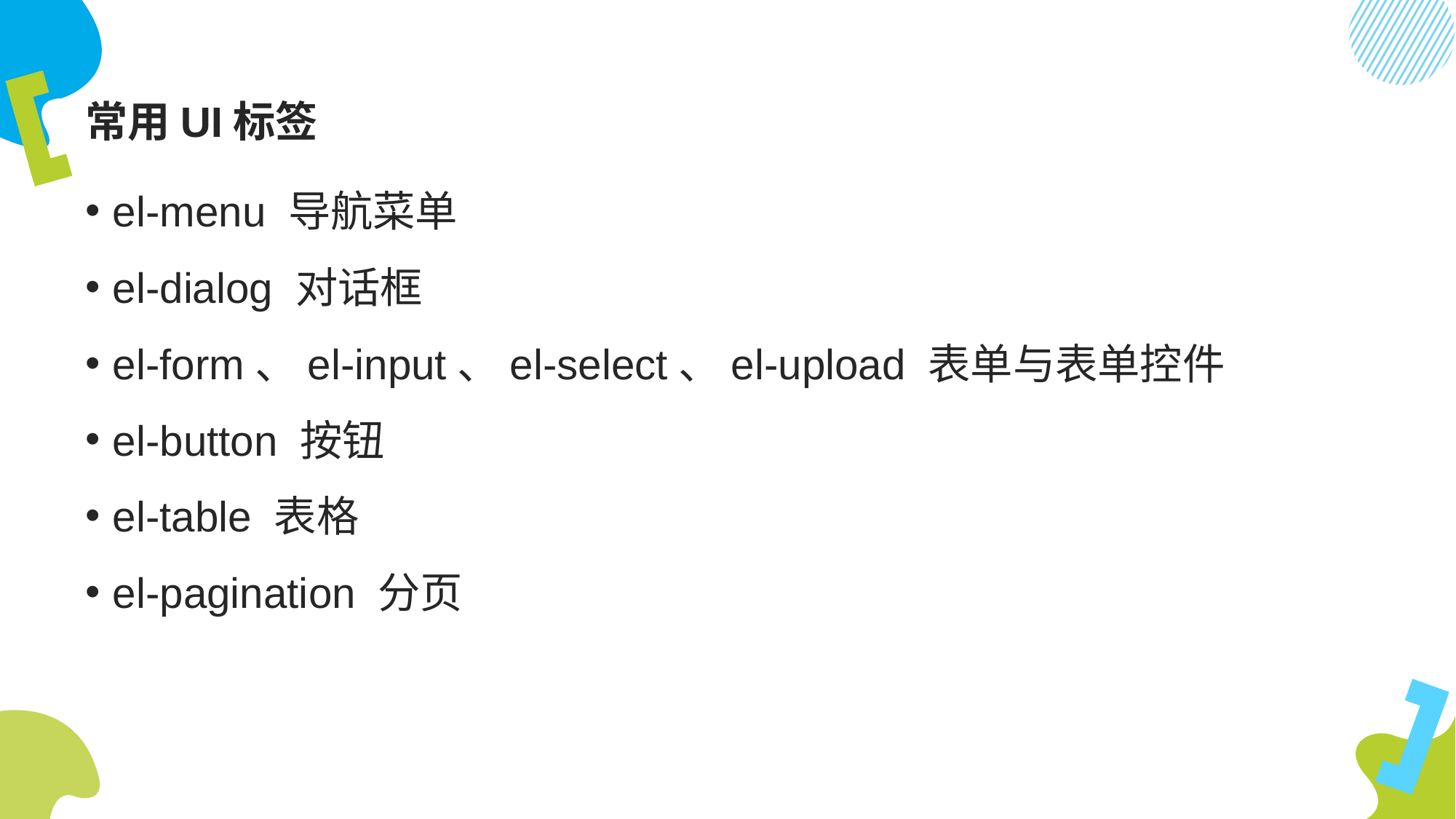

# 常用UI标签
el-menu 导航菜单
el-dialog 对话框
el-form、el-input、el-select、el-upload 表单与表单控件
el-button 按钮
el-table 表格
el-pagination 分页